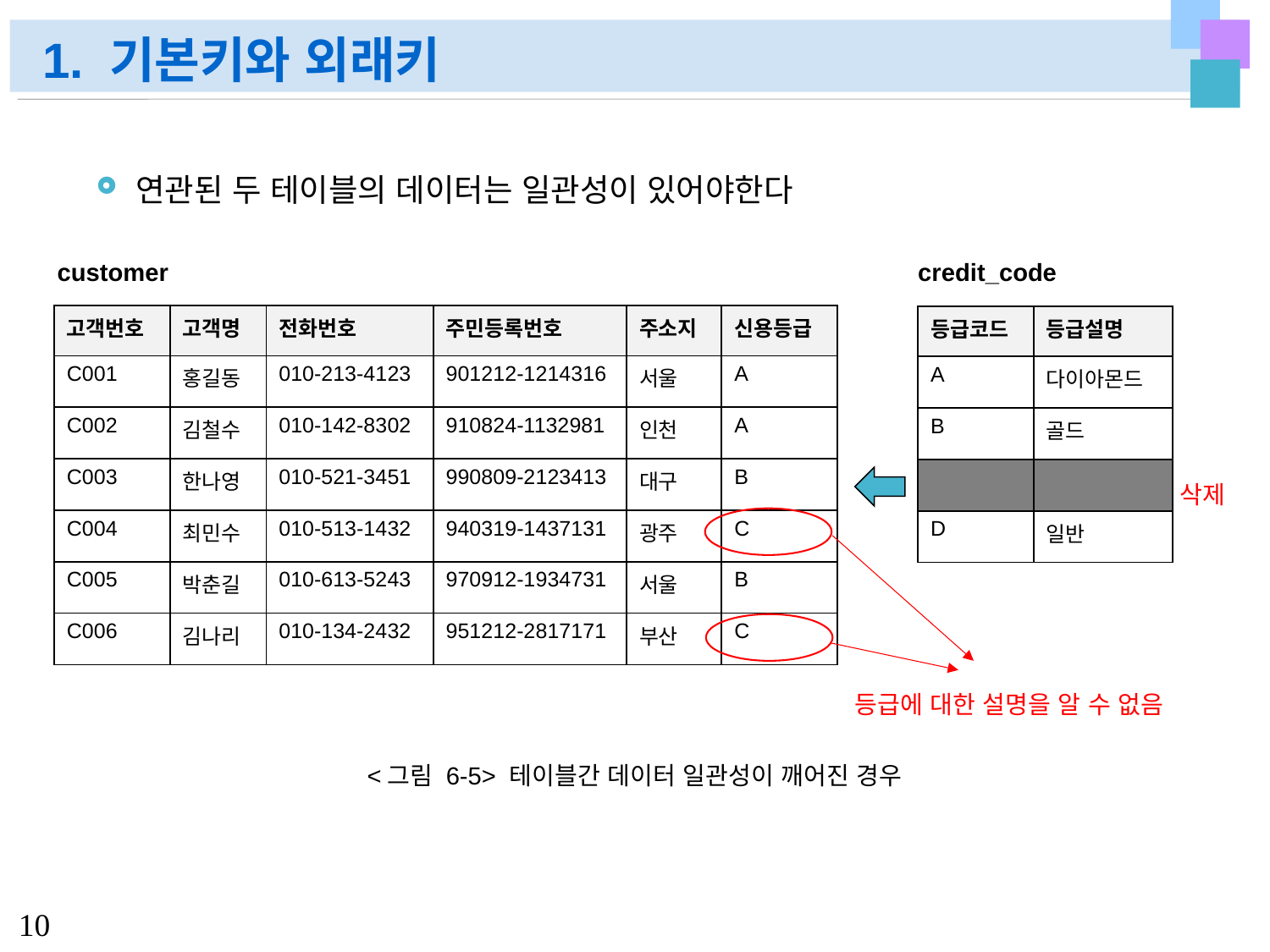

# 1. 기본키와 외래키

연관된 두 테이블의 데이터는 일관성이 있어야한다

customer
credit_code
| 고객번호 | 고객명 | 전화번호 | 주민등록번호 | 주소지 | 신용등급 |
| --- | --- | --- | --- | --- | --- |
| C001 | 홍길동 | 010-213-4123 | 901212-1214316 | 서울 | A |
| C002 | 김철수 | 010-142-8302 | 910824-1132981 | 인천 | A |
| C003 | 한나영 | 010-521-3451 | 990809-2123413 | 대구 | B |
| C004 | 최민수 | 010-513-1432 | 940319-1437131 | 광주 | C |
| C005 | 박춘길 | 010-613-5243 | 970912-1934731 | 서울 | B |
| C006 | 김나리 | 010-134-2432 | 951212-2817171 | 부산 | C |
| 등급코드 | 등급설명 |
| --- | --- |
| A | 다이아몬드 |
| B | 골드 |
|  |  |
| D | 일반 |

삭제

등급에 대한 설명을 알 수 없음
<그림 6-5> 테이블간 데이터 일관성이 깨어진 경우